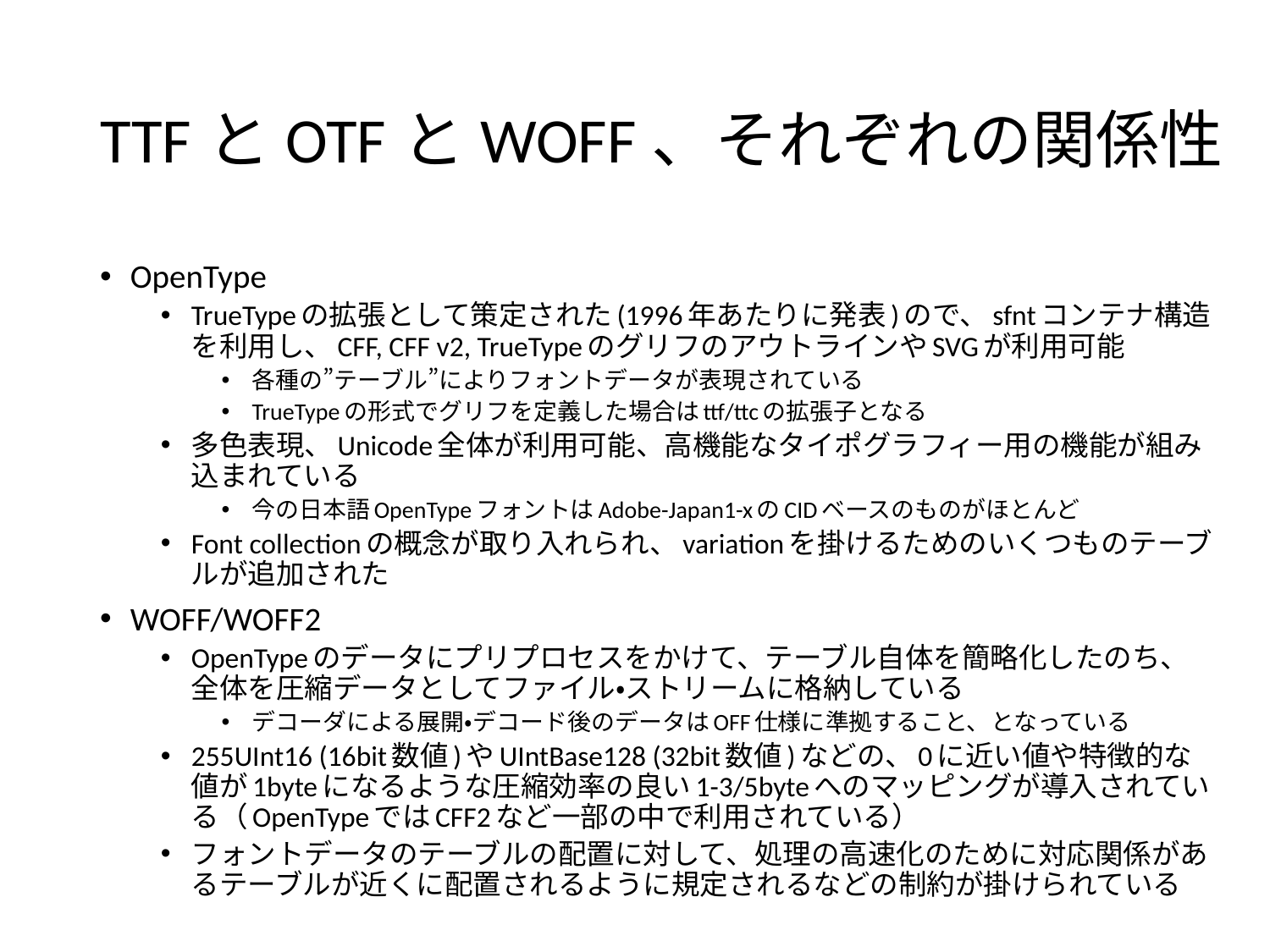

# TTFとOTFとWOFF、それぞれの関係性
OpenType
TrueTypeの拡張として策定された(1996年あたりに発表)ので、sfntコンテナ構造を利用し、CFF, CFF v2, TrueTypeのグリフのアウトラインやSVGが利用可能
各種の”テーブル”によりフォントデータが表現されている
TrueTypeの形式でグリフを定義した場合はttf/ttcの拡張子となる
多色表現、Unicode全体が利用可能、高機能なタイポグラフィー用の機能が組み込まれている
今の日本語OpenTypeフォントはAdobe-Japan1-xのCIDベースのものがほとんど
Font collectionの概念が取り入れられ、variationを掛けるためのいくつものテーブルが追加された
WOFF/WOFF2
OpenTypeのデータにプリプロセスをかけて、テーブル自体を簡略化したのち、全体を圧縮データとしてファイル・ストリームに格納している
デコーダによる展開・デコード後のデータはOFF仕様に準拠すること、となっている
255UInt16 (16bit数値)やUIntBase128 (32bit数値)などの、0に近い値や特徴的な値が1byteになるような圧縮効率の良い1-3/5byteへのマッピングが導入されている（OpenTypeではCFF2など一部の中で利用されている）
フォントデータのテーブルの配置に対して、処理の高速化のために対応関係があるテーブルが近くに配置されるように規定されるなどの制約が掛けられている